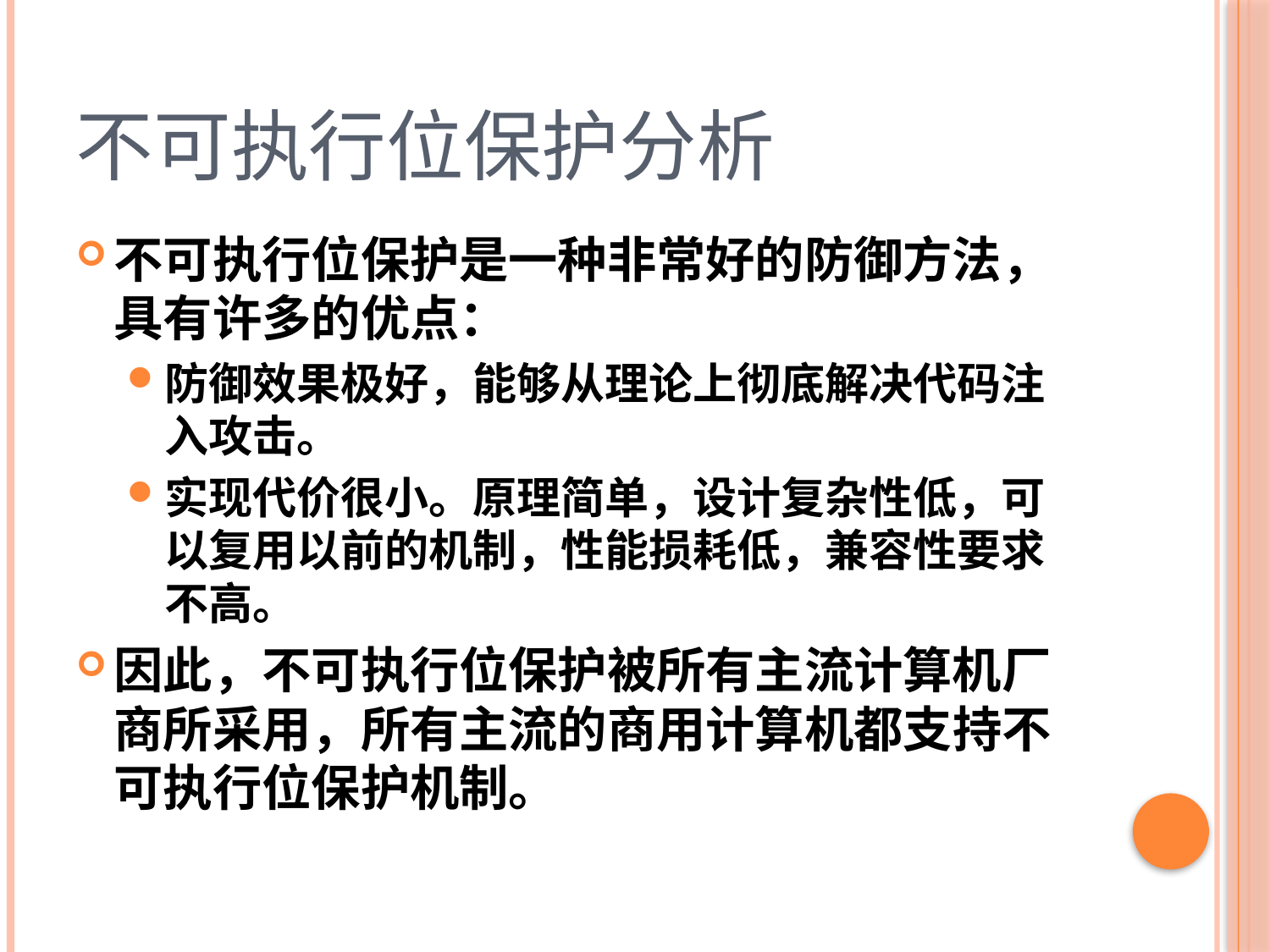

# 不可执行位保护分析
不可执行位保护是一种非常好的防御方法，具有许多的优点：
防御效果极好，能够从理论上彻底解决代码注入攻击。
实现代价很小。原理简单，设计复杂性低，可以复用以前的机制，性能损耗低，兼容性要求不高。
因此，不可执行位保护被所有主流计算机厂商所采用，所有主流的商用计算机都支持不可执行位保护机制。